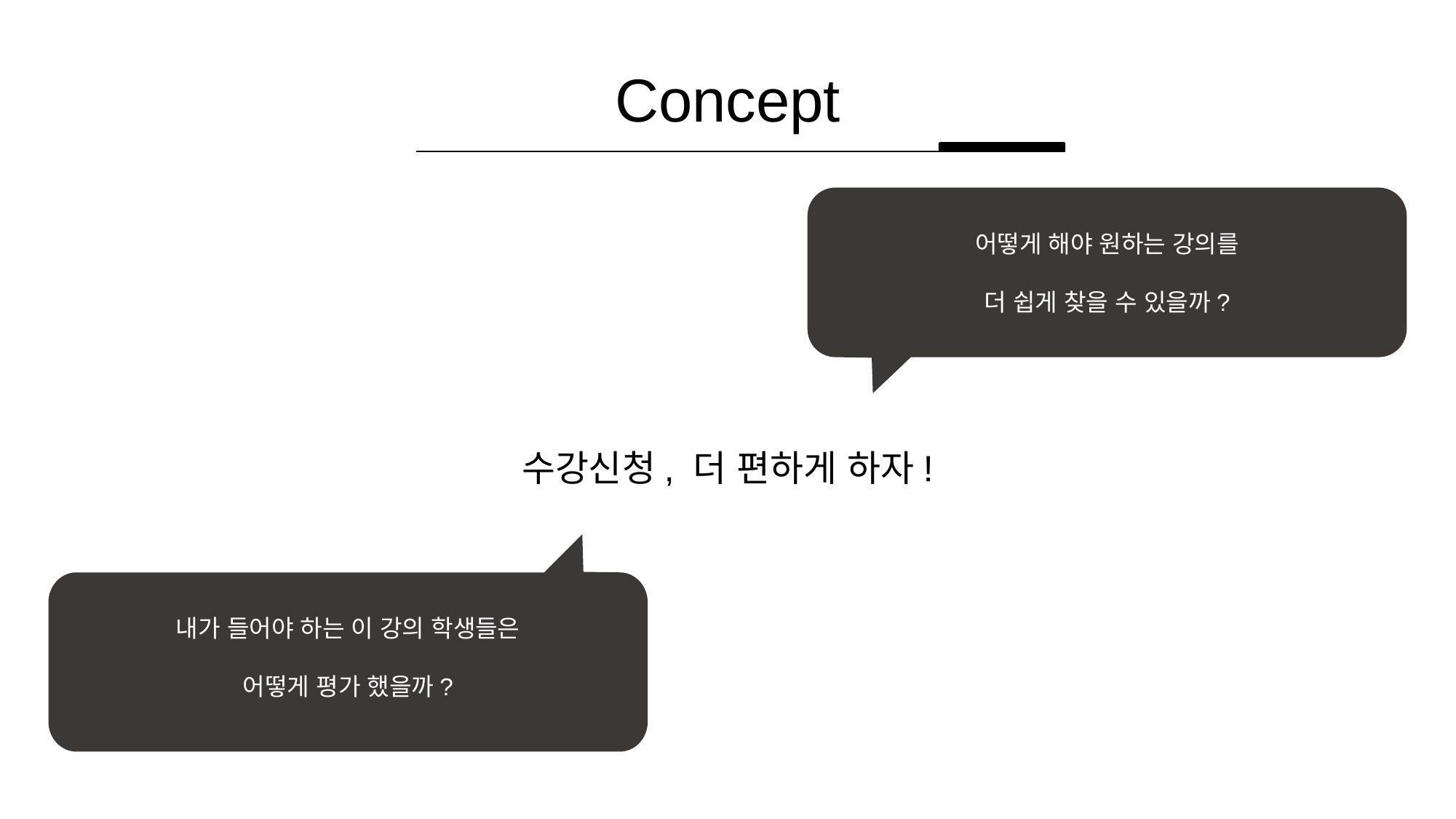

# Concept

어떻게 해야 원하는 강의를

더 쉽게 찾을 수 있을까?
수강신청, 더 편하게 하자!

내가 들어야 하는 이 강의 학생들은

어떻게 평가 했을까?